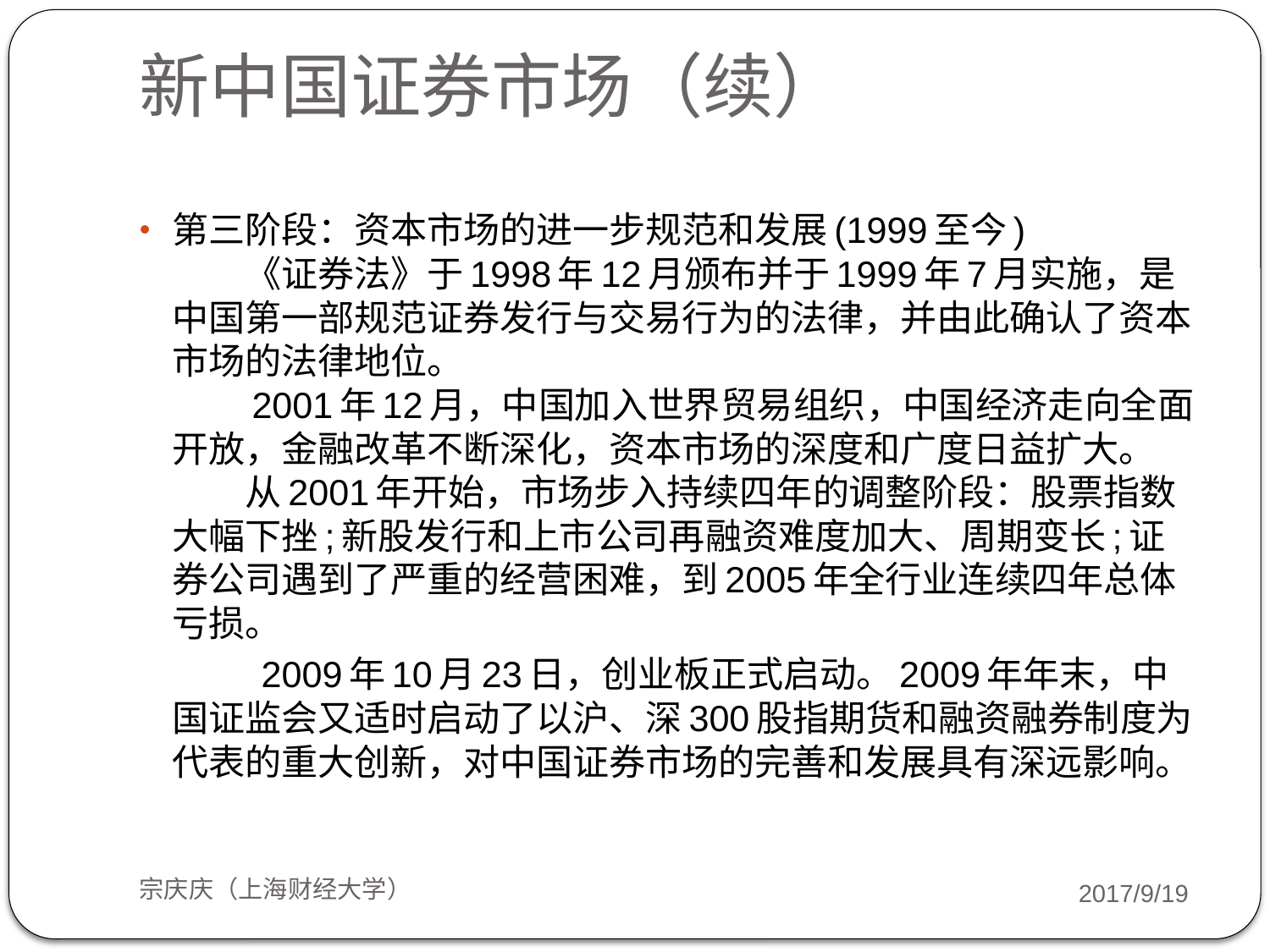

# 新中国证券市场（续）
第三阶段：资本市场的进一步规范和发展(1999至今)
　　《证券法》于1998年12月颁布并于1999年7月实施，是中国第一部规范证券发行与交易行为的法律，并由此确认了资本市场的法律地位。
　　2001年12月，中国加入世界贸易组织，中国经济走向全面开放，金融改革不断深化，资本市场的深度和广度日益扩大。
　　从2001年开始，市场步入持续四年的调整阶段：股票指数大幅下挫;新股发行和上市公司再融资难度加大、周期变长;证券公司遇到了严重的经营困难，到2005年全行业连续四年总体亏损。
            2009年10月23日，创业板正式启动。2009年年末，中国证监会又适时启动了以沪、深300股指期货和融资融券制度为代表的重大创新，对中国证券市场的完善和发展具有深远影响。
宗庆庆（上海财经大学）
2017/9/19